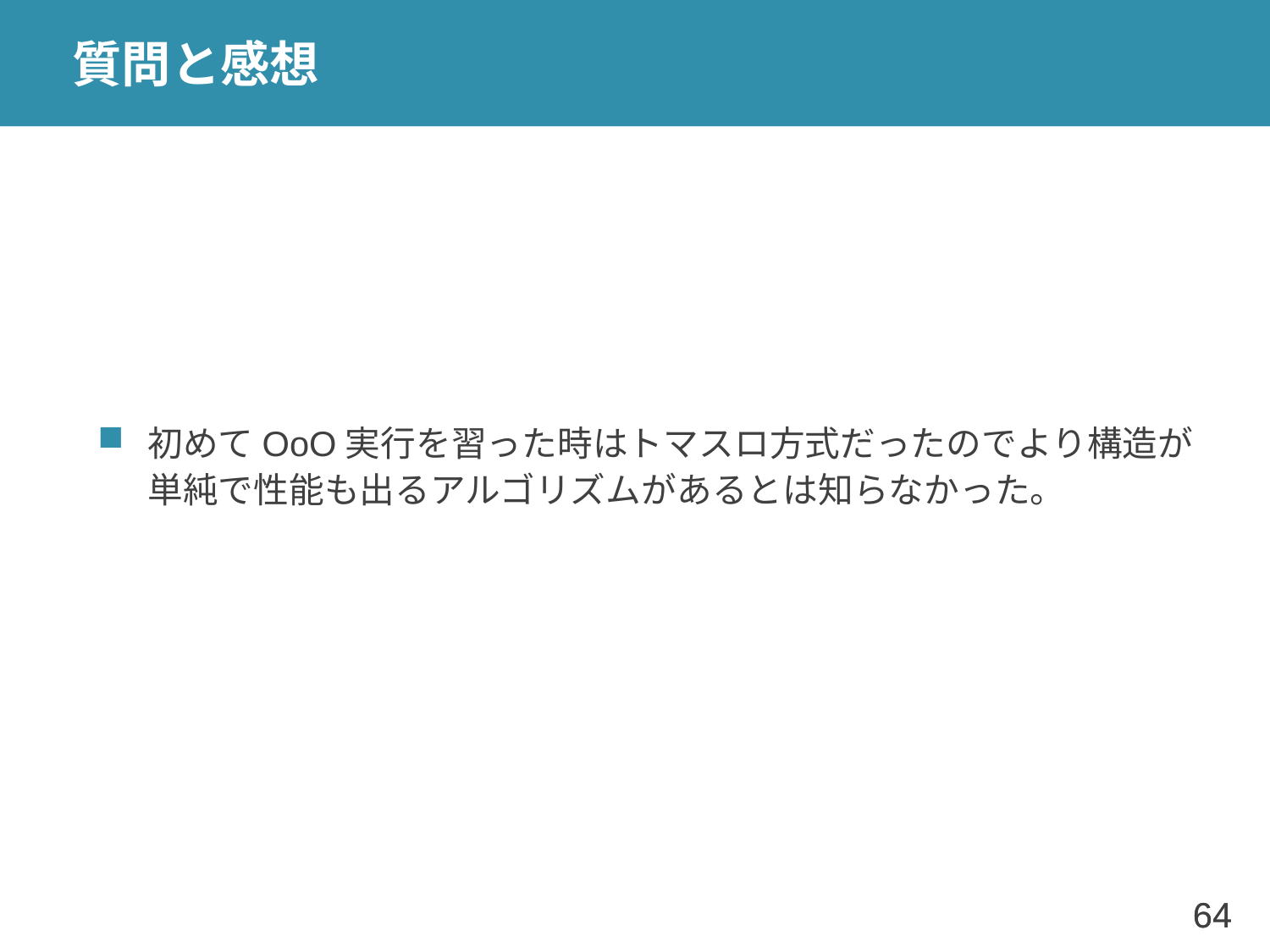

# 質問と感想
初めてOoO実行を習った時はトマスロ方式だったのでより構造が単純で性能も出るアルゴリズムがあるとは知らなかった。